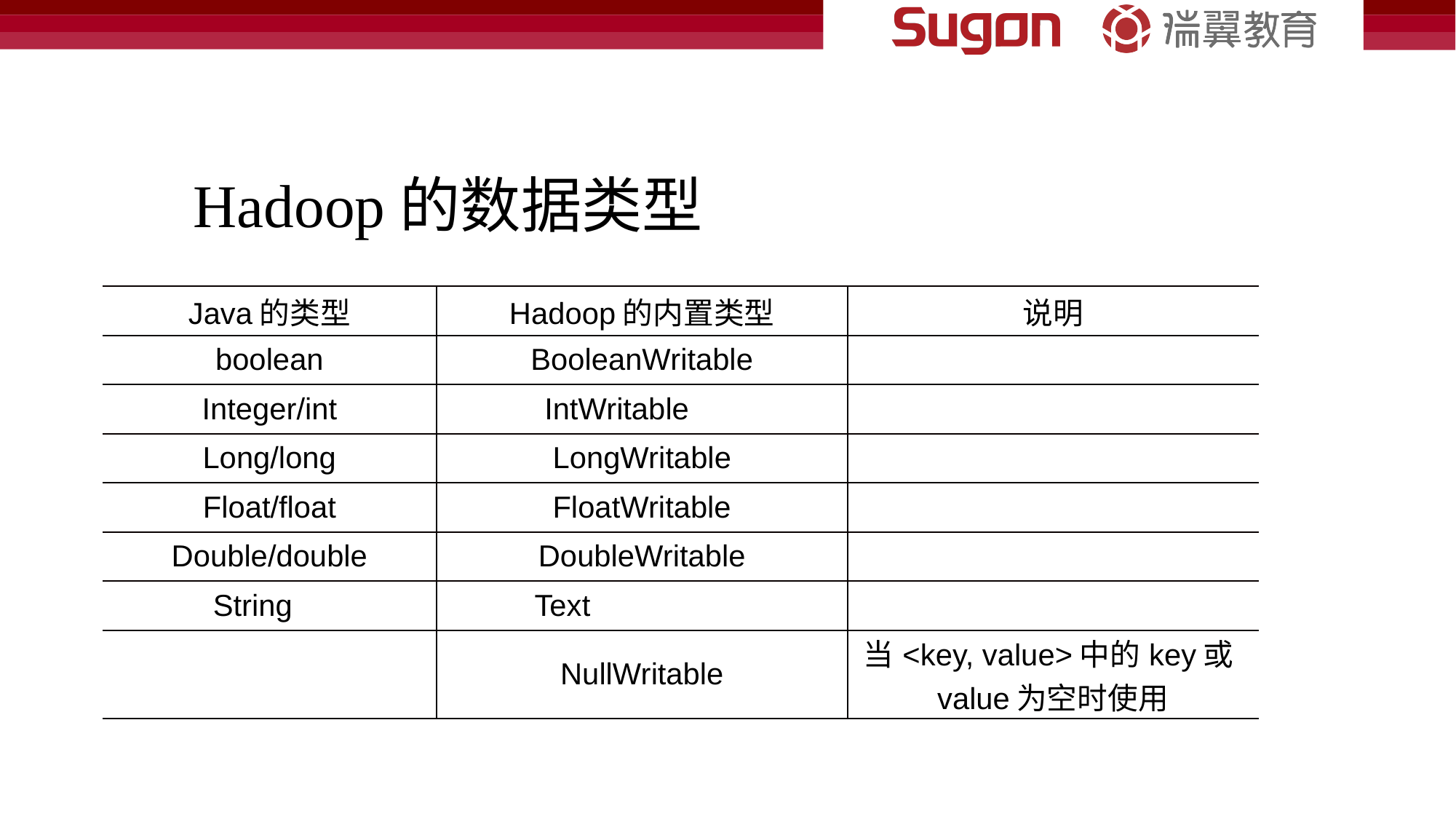

Hadoop的数据类型
| Java的类型 | Hadoop的内置类型 | 说明 |
| --- | --- | --- |
| boolean | BooleanWritable |  |
| Integer/int | IntWritable |  |
| Long/long | LongWritable |  |
| Float/float | FloatWritable |  |
| Double/double | DoubleWritable |  |
| String | Text |  |
|  | NullWritable | 当<key, value>中的key或value为空时使用 |